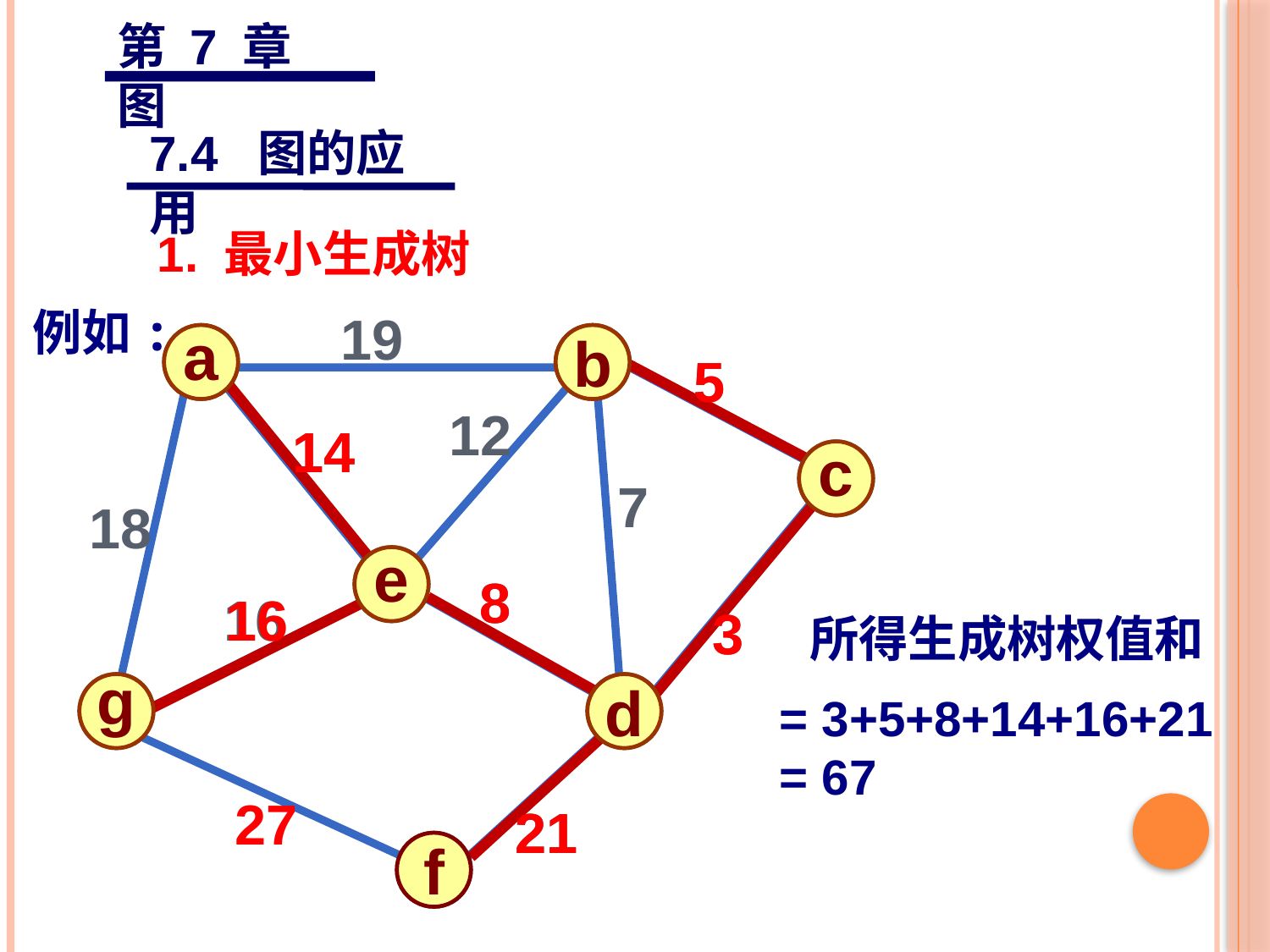

第 7 章  图

7.4  图的应用

1. 最小生成树
# 例如:
19
a
b
5

12

14
c
7
18

e
8
16
3

g
d

27
21
f
a
b
5

14
c

e
8
16
3

所得生成树权值和
g
d
= 3+5+8+14+16+21
= 67

21
f